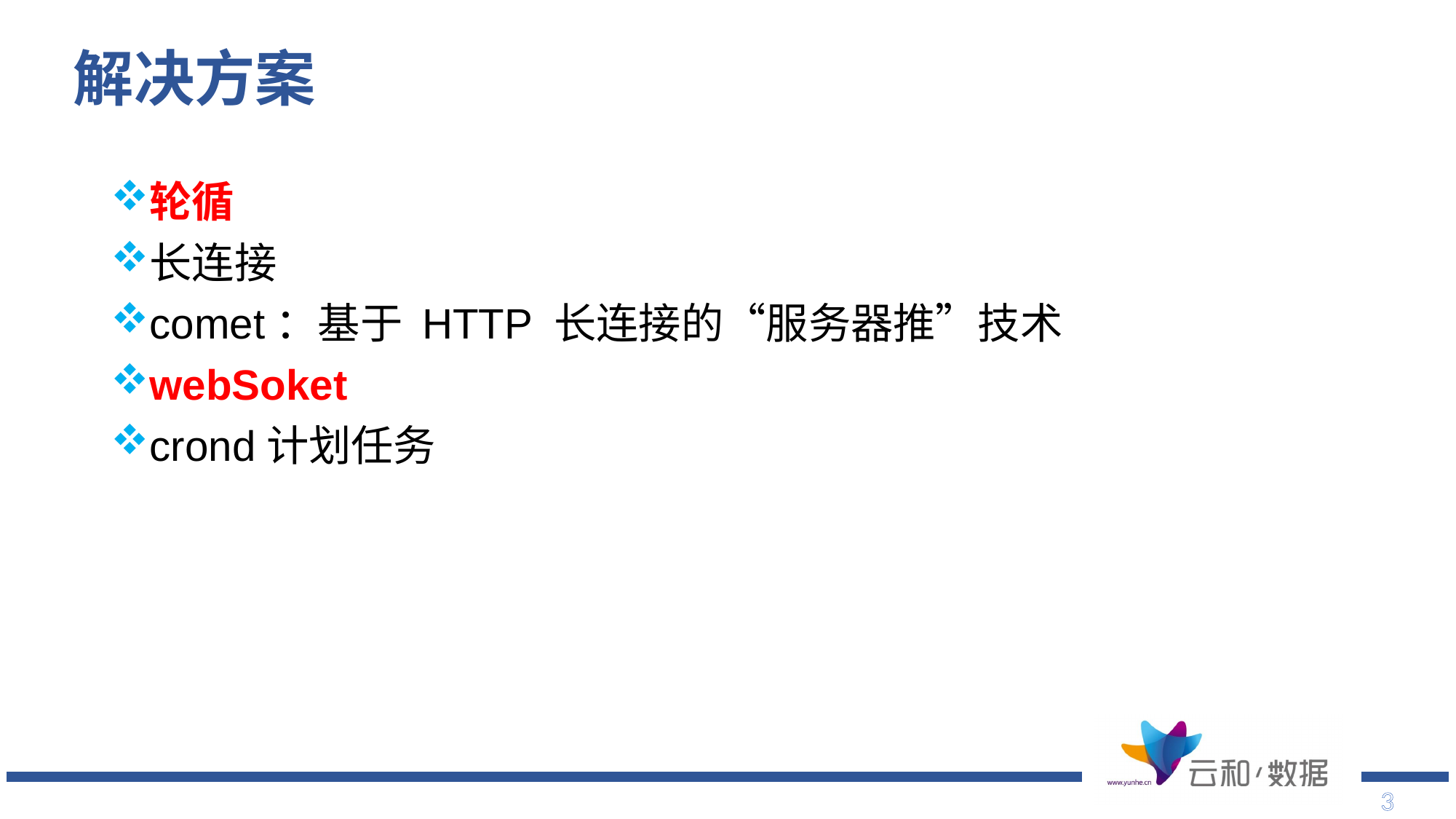

# 解决方案
轮循
长连接
comet：基于 HTTP 长连接的“服务器推”技术
webSoket
crond计划任务